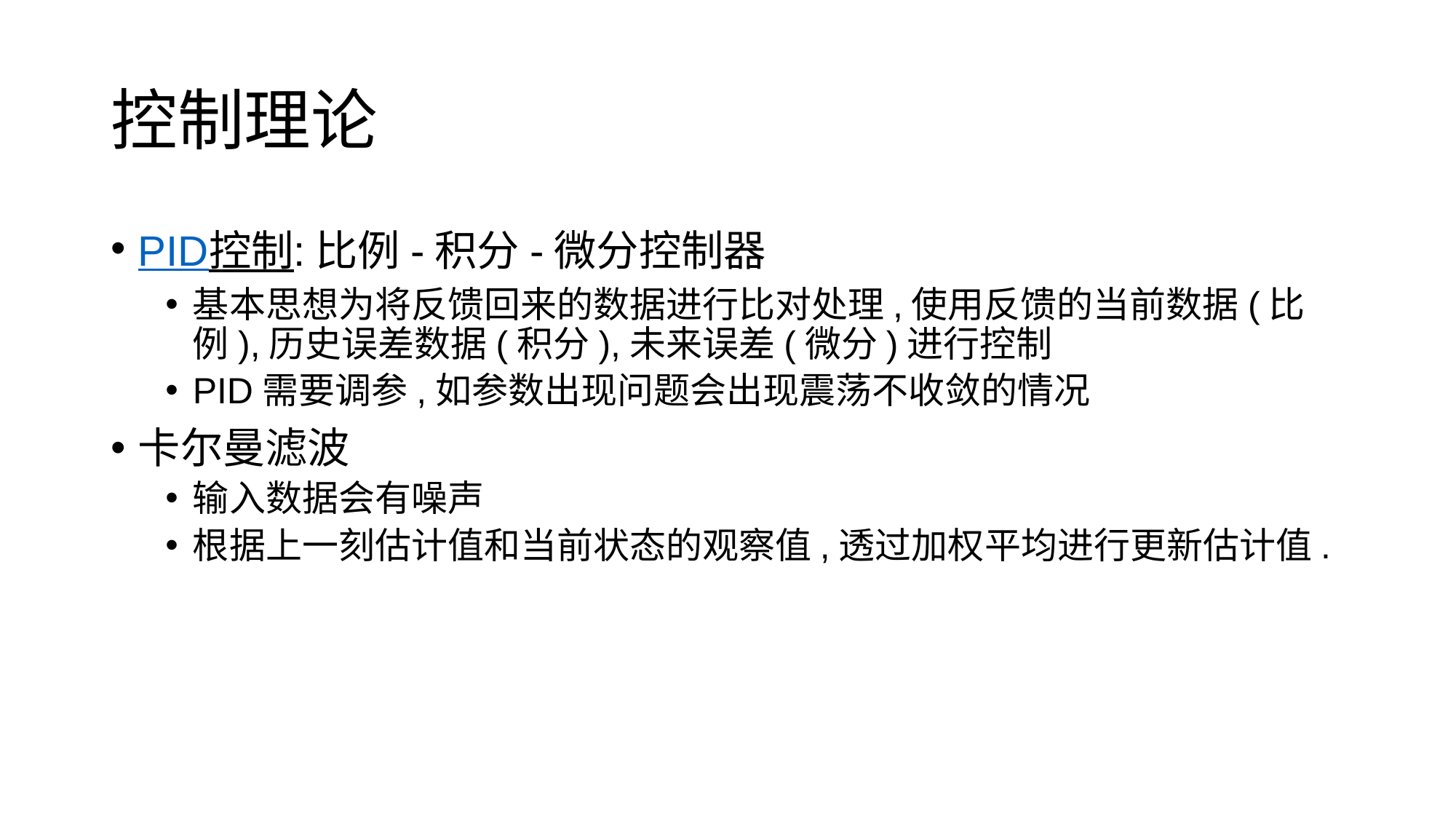

# 控制理论
PID控制:比例-积分-微分控制器
基本思想为将反馈回来的数据进行比对处理,使用反馈的当前数据(比例),历史误差数据(积分),未来误差(微分)进行控制
PID需要调参,如参数出现问题会出现震荡不收敛的情况
卡尔曼滤波
输入数据会有噪声
根据上一刻估计值和当前状态的观察值,透过加权平均进行更新估计值.